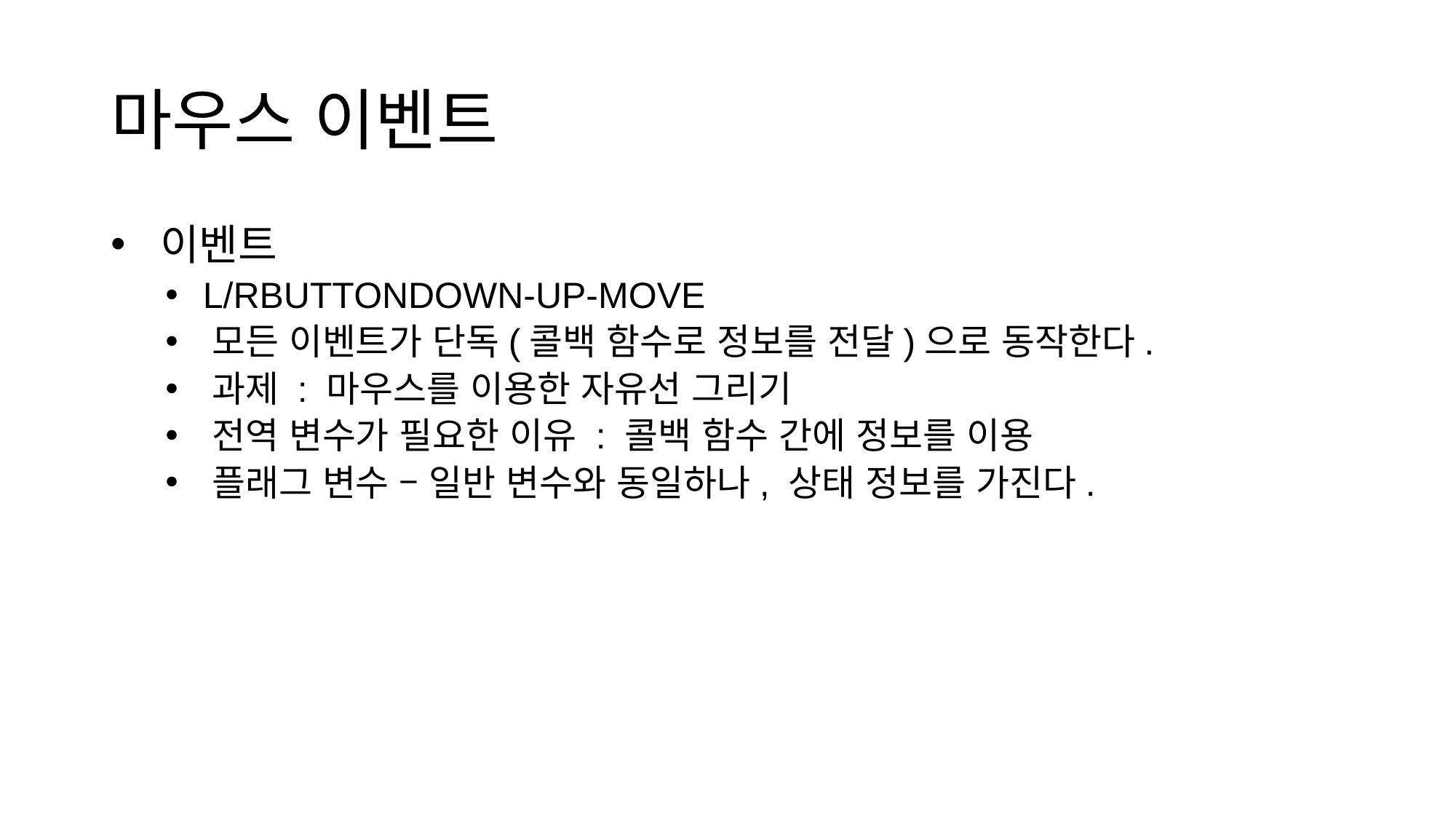

# 마우스 이벤트
 이벤트
 L/RBUTTONDOWN-UP-MOVE
 모든 이벤트가 단독(콜백 함수로 정보를 전달)으로 동작한다.
 과제 : 마우스를 이용한 자유선 그리기
 전역 변수가 필요한 이유 : 콜백 함수 간에 정보를 이용
 플래그 변수 – 일반 변수와 동일하나, 상태 정보를 가진다.